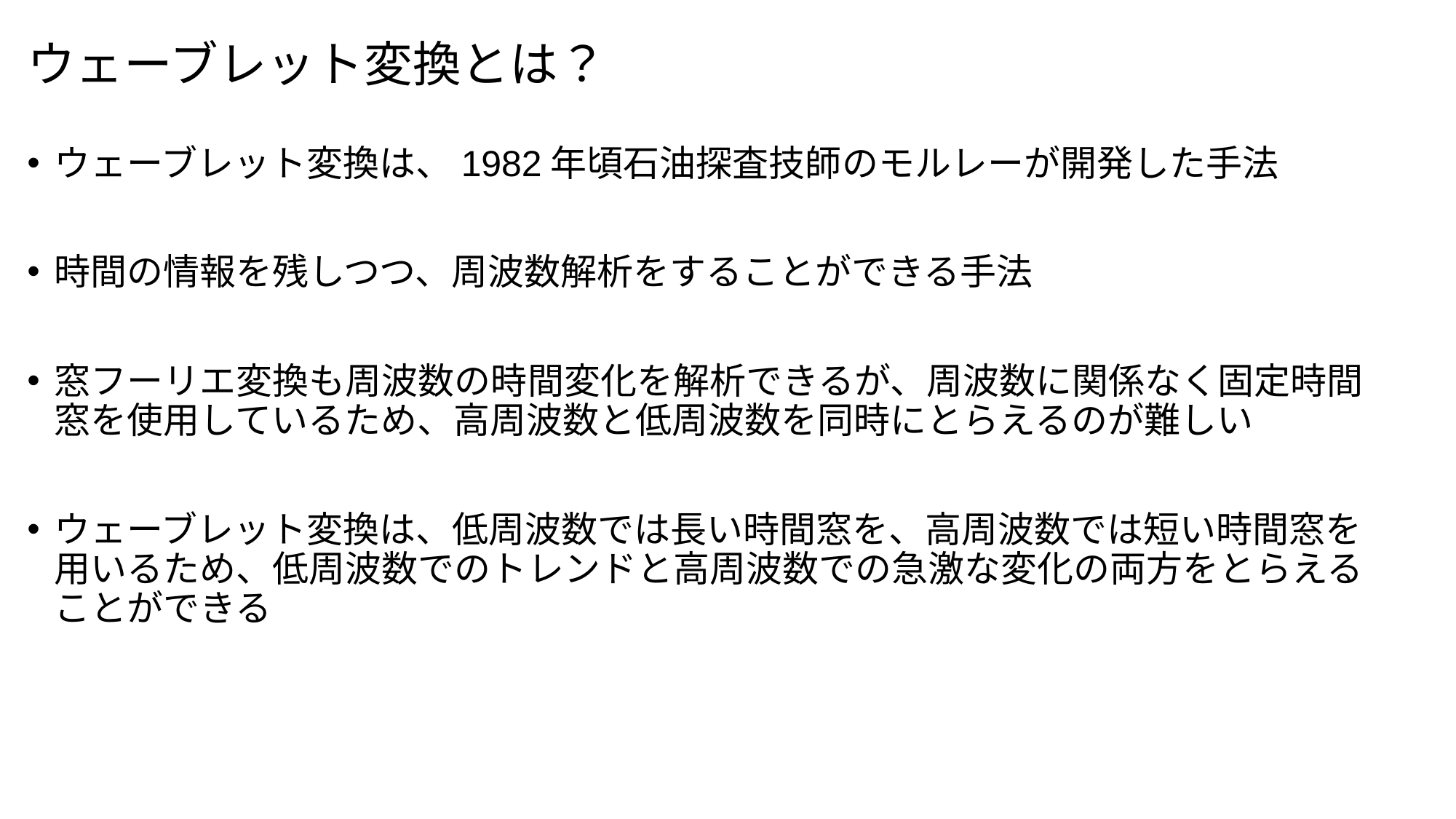

# ウェーブレット変換とは？
ウェーブレット変換は、1982年頃石油探査技師のモルレーが開発した手法

時間の情報を残しつつ、周波数解析をすることができる手法

窓フーリエ変換も周波数の時間変化を解析できるが、周波数に関係なく固定時間窓を使用しているため、高周波数と低周波数を同時にとらえるのが難しい

ウェーブレット変換は、低周波数では長い時間窓を、高周波数では短い時間窓を用いるため、低周波数でのトレンドと高周波数での急激な変化の両方をとらえることができる